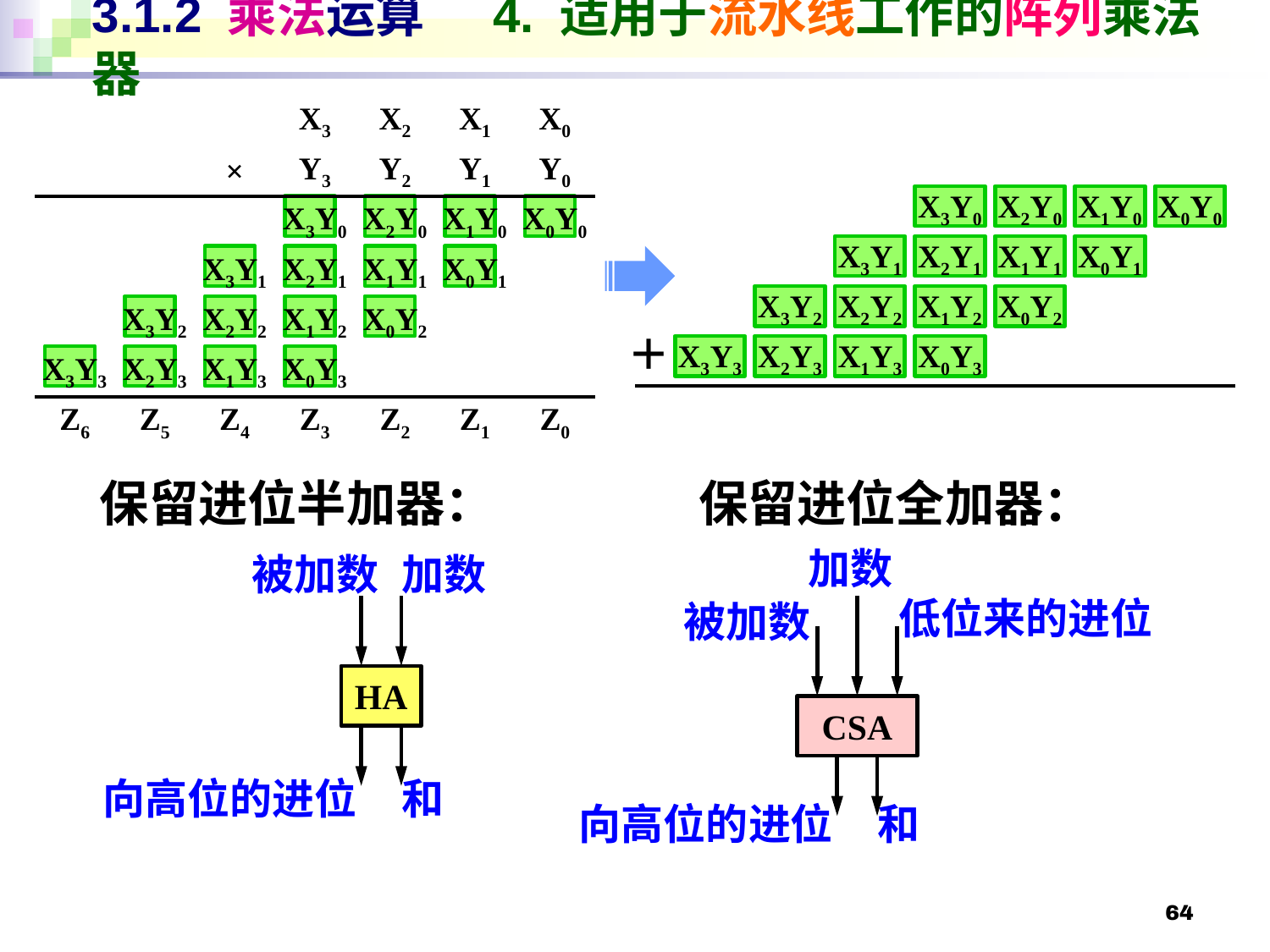

# 3.1.2 乘法运算     4. 适用于流水线工作的阵列乘法器
|  |  |  | X3 | X2 | X1 | X0 |
| --- | --- | --- | --- | --- | --- | --- |
|  |  | × | Y3 | Y2 | Y1 | Y0 |
|  |  |  | X3Y0 | X2Y0 | X1Y0 | X0Y0 |
|  |  | X3Y1 | X2Y1 | X1Y1 | X0Y1 |  |
|  | X3Y2 | X2Y2 | X1Y2 | X0Y2 |  |  |
| X3Y3 | X2Y3 | X1Y3 | X0Y3 |  |  |  |
| Z6 | Z5 | Z4 | Z3 | Z2 | Z1 | Z0 |
X3Y0
X2Y0
X1Y0
X0Y0
X3Y1
X2Y1
X1Y1
X0Y1
X3Y2
X2Y2
X1Y2
X0Y2
X3Y3
X2Y3
X1Y3
X0Y3

＋
保留进位半加器：
保留进位全加器：
加数
低位来的进位
被加数
CSA
向高位的进位
和
被加数
加数
HA
向高位的进位
和
64